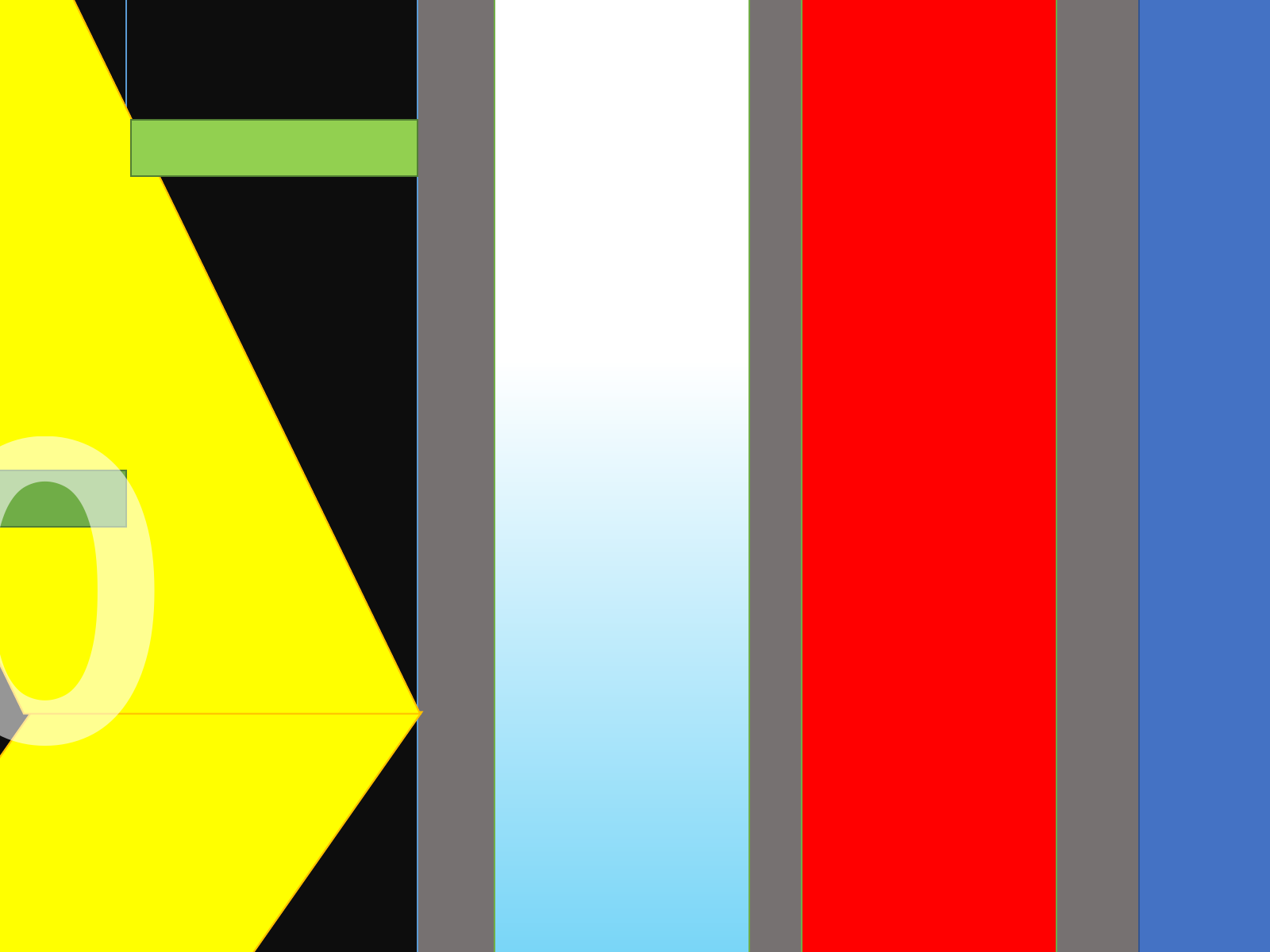

曲名：BPM
----------------------------
スコア

適当な画像

PERFECT
1170

D
F
Space
J
K
OPTION
GAUGE(NORMAL,HARD)
NOTES(RANDOM,MIRROR,NORMAL)